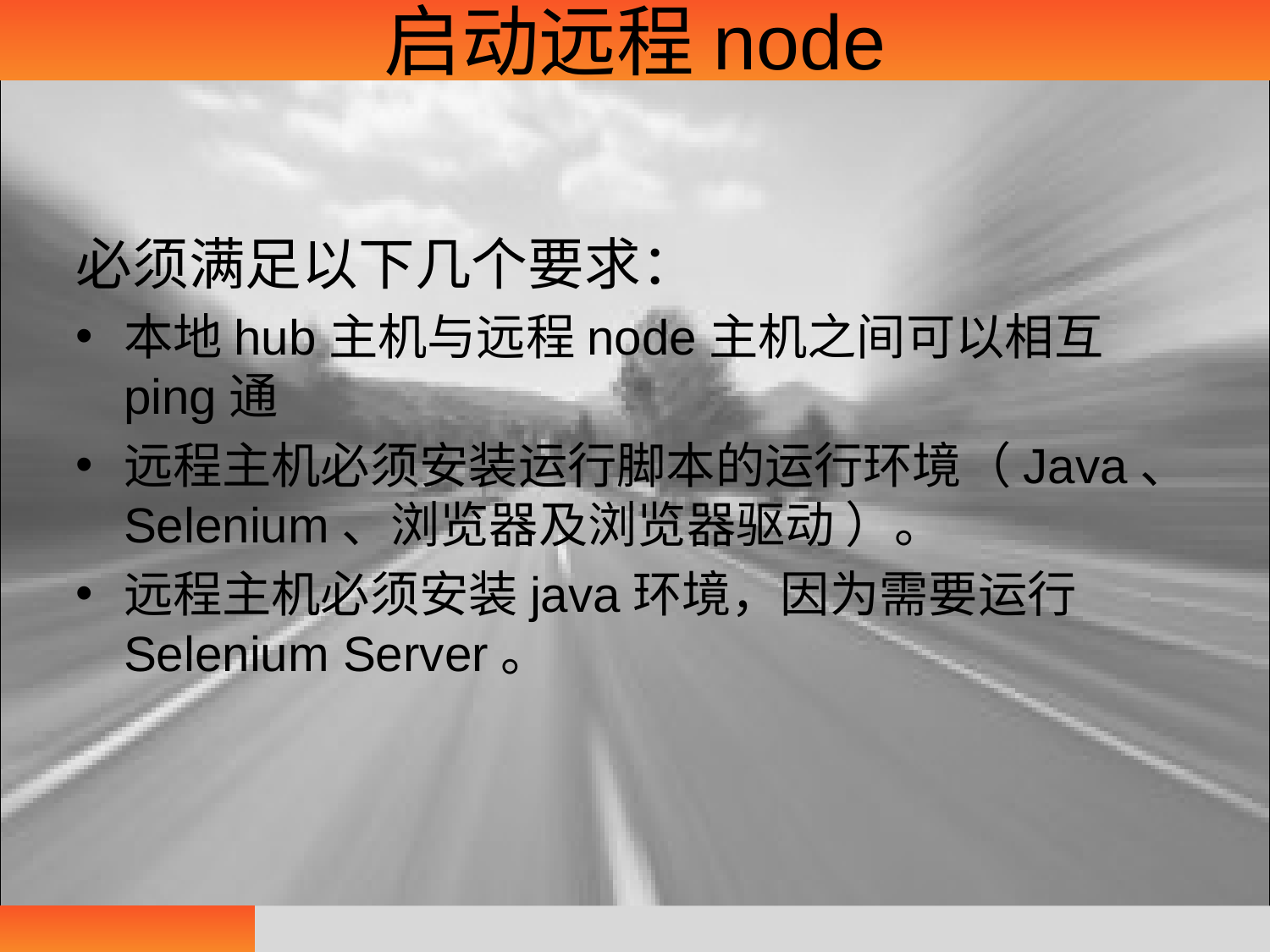

# 启动远程node
必须满足以下几个要求：
本地hub主机与远程node主机之间可以相互ping通
远程主机必须安装运行脚本的运行环境（Java、Selenium、浏览器及浏览器驱动 ）。
远程主机必须安装java环境，因为需要运行Selenium Server。